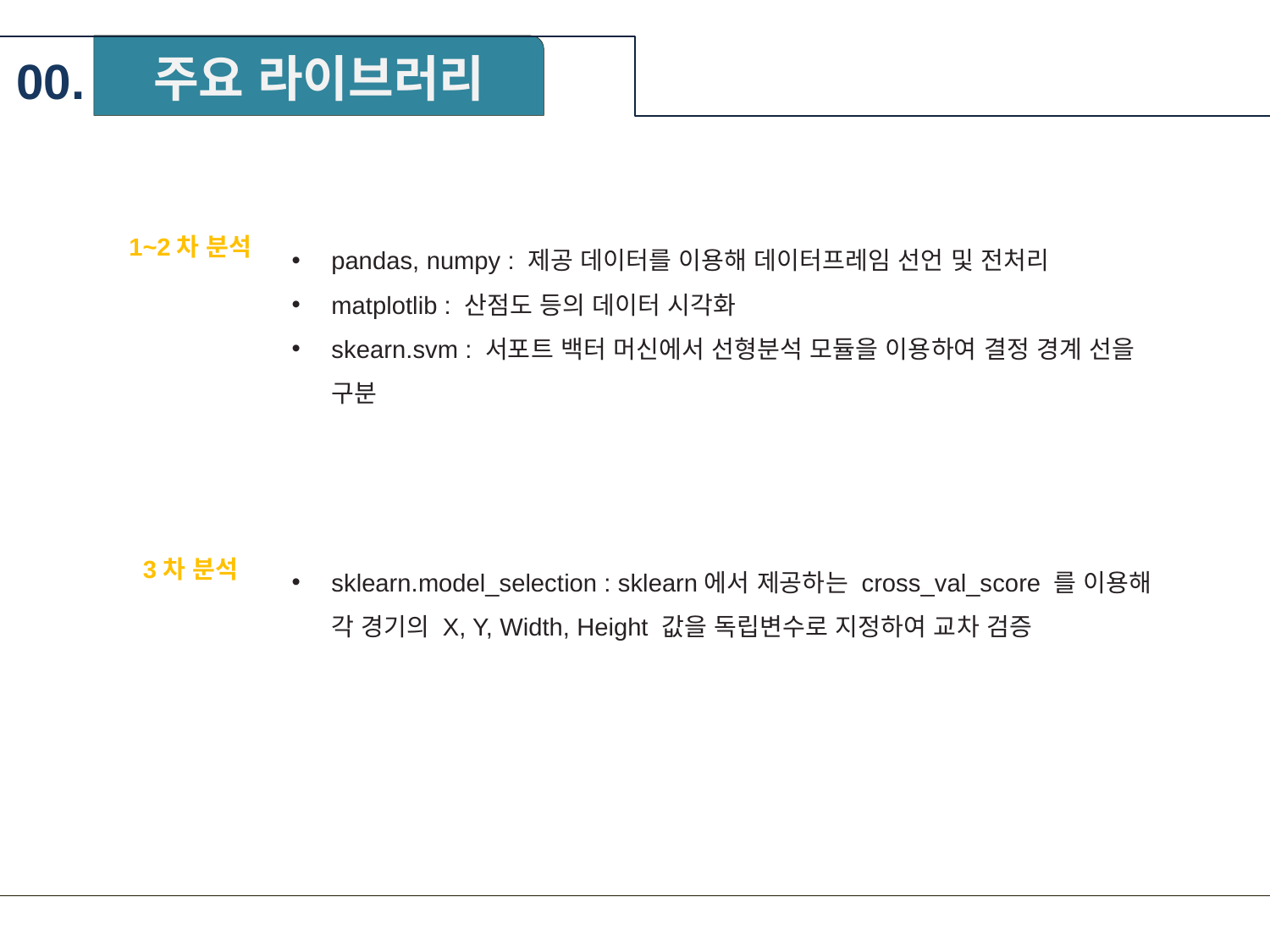

주요 라이브러리
00.
pandas, numpy : 제공 데이터를 이용해 데이터프레임 선언 및 전처리
matplotlib : 산점도 등의 데이터 시각화
skearn.svm : 서포트 백터 머신에서 선형분석 모듈을 이용하여 결정 경계 선을 구분
1~2차 분석
sklearn.model_selection : sklearn에서 제공하는 cross_val_score 를 이용해 각 경기의 X, Y, Width, Height 값을 독립변수로 지정하여 교차 검증
3차 분석